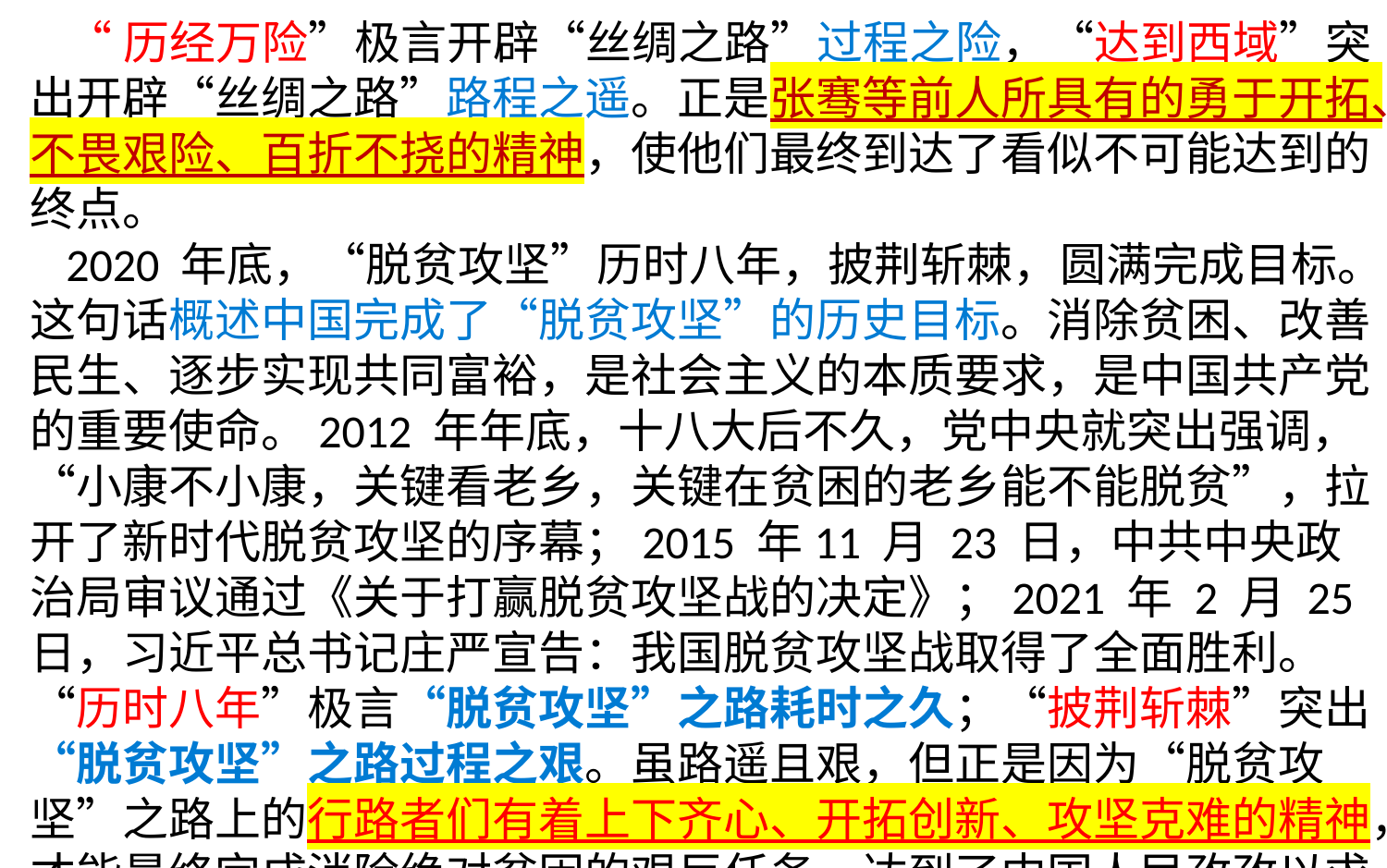

“历经万险”极言开辟“丝绸之路”过程之险，“达到西域”突出开辟“丝绸之路”路程之遥。正是张骞等前人所具有的勇于开拓、不畏艰险、百折不挠的精神，使他们最终到达了看似不可能达到的终点。
2020 年底，“脱贫攻坚”历时八年，披荆斩棘，圆满完成目标。这句话概述中国完成了“脱贫攻坚”的历史目标。消除贫困、改善民生、逐步实现共同富裕，是社会主义的本质要求，是中国共产党的重要使命。2012 年年底，十八大后不久，党中央就突出强调，“小康不小康，关键看老乡，关键在贫困的老乡能不能脱贫”，拉开了新时代脱贫攻坚的序幕；2015 年11 月 23 日，中共中央政治局审议通过《关于打赢脱贫攻坚战的决定》；2021 年 2 月 25 日，习近平总书记庄严宣告：我国脱贫攻坚战取得了全面胜利。“历时八年”极言“脱贫攻坚”之路耗时之久；“披荆斩棘”突出“脱贫攻坚”之路过程之艰。虽路遥且艰，但正是因为“脱贫攻坚”之路上的行路者们有着上下齐心、开拓创新、攻坚克难的精神，才能最终完成消除绝对贫困的艰巨任务，达到了中国人民孜孜以求的摆脱贫困的梦想的终点。